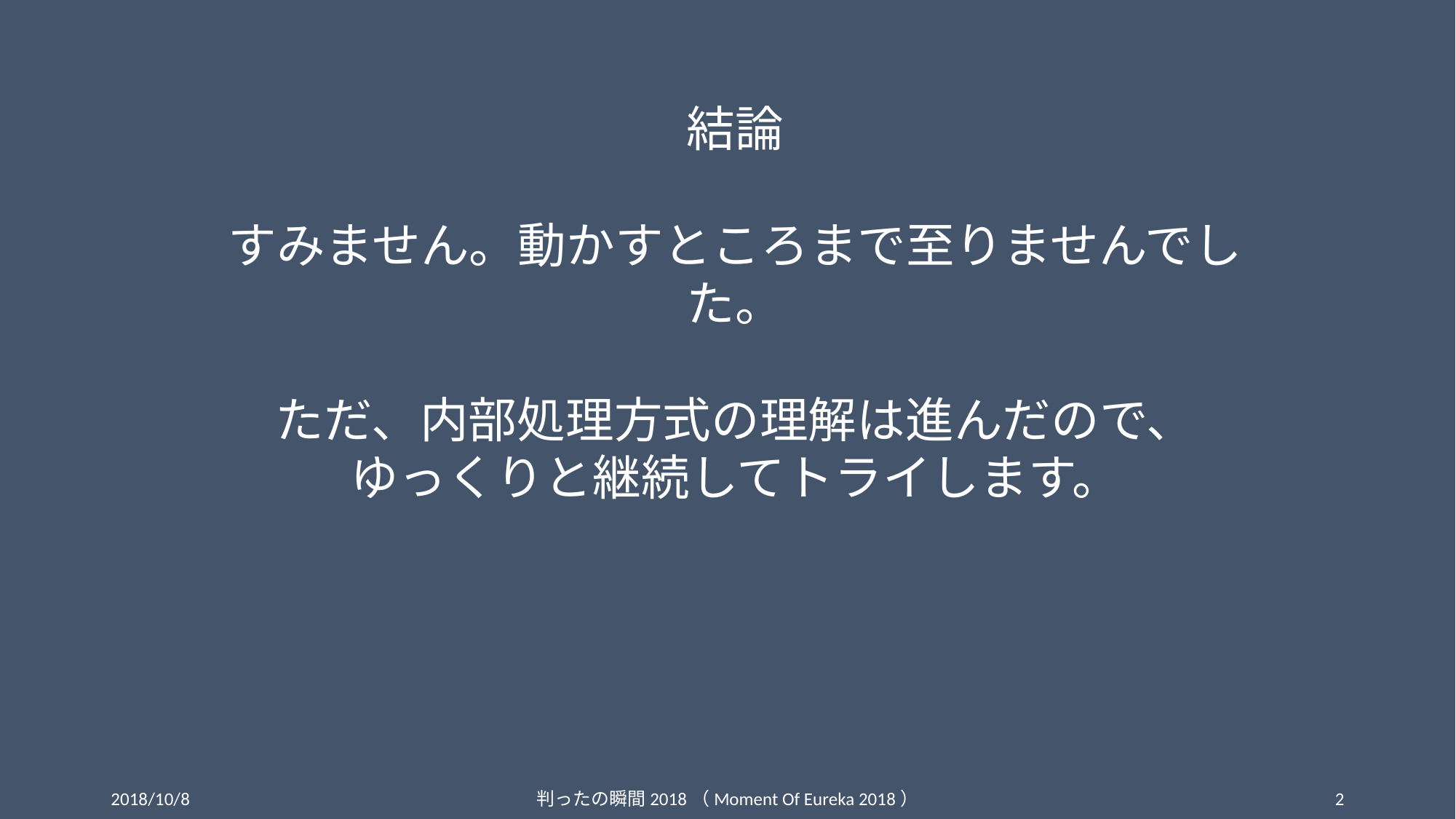

結論

すみません。動かすところまで至りませんでした。

ただ、内部処理方式の理解は進んだので、
ゆっくりと継続してトライします。
2018/10/8
判ったの瞬間2018（Moment Of Eureka 2018）
2